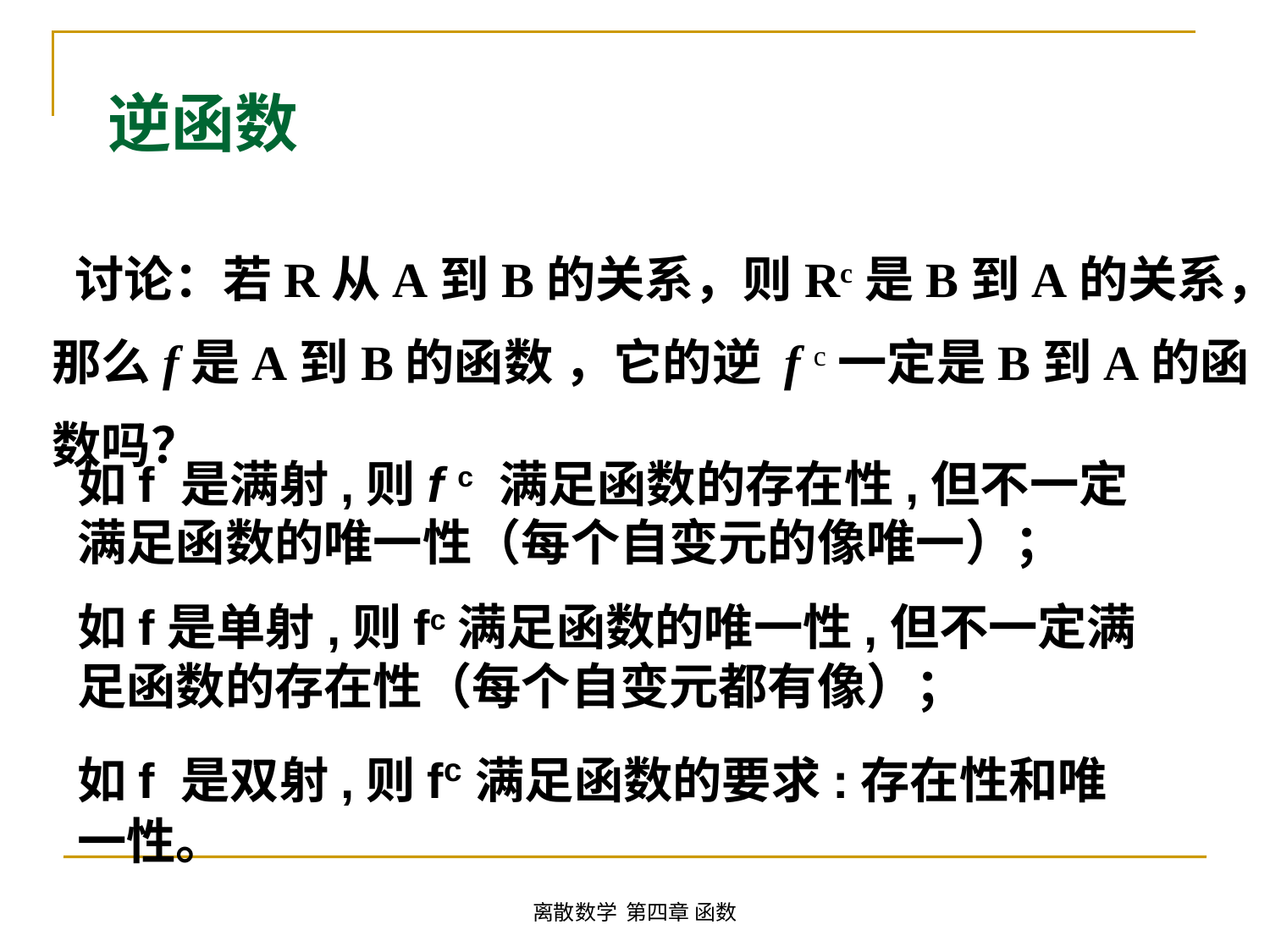

逆函数
 讨论：若R从A到B的关系，则Rc是B到A的关系，
那么f是A到B的函数 ，它的逆 f c一定是B到A的函数吗？
如f 是满射,则f c 满足函数的存在性,但不一定满足函数的唯一性（每个自变元的像唯一）；
如f是单射,则fc满足函数的唯一性,但不一定满足函数的存在性（每个自变元都有像）；
如f 是双射,则fc满足函数的要求:存在性和唯一性。

14
离散数学  第四章 函数